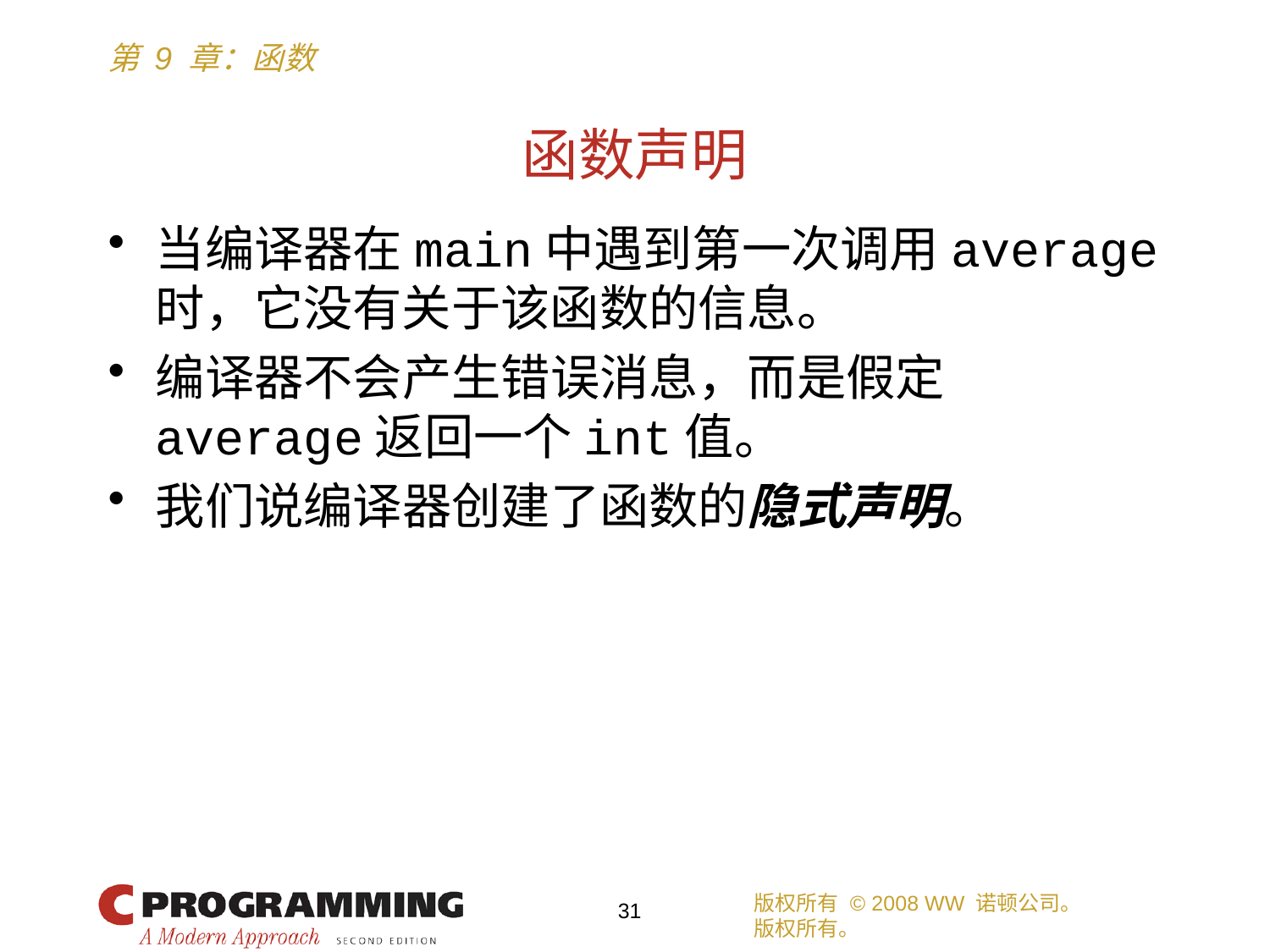

# 函数声明
当编译器在main中遇到第一次调用average时，它没有关于该函数的信息。
编译器不会产生错误消息，而是假定average返回一个int值。
我们说编译器创建了函数的隐式声明。
版权所有 © 2008 WW 诺顿公司。
版权所有。
31